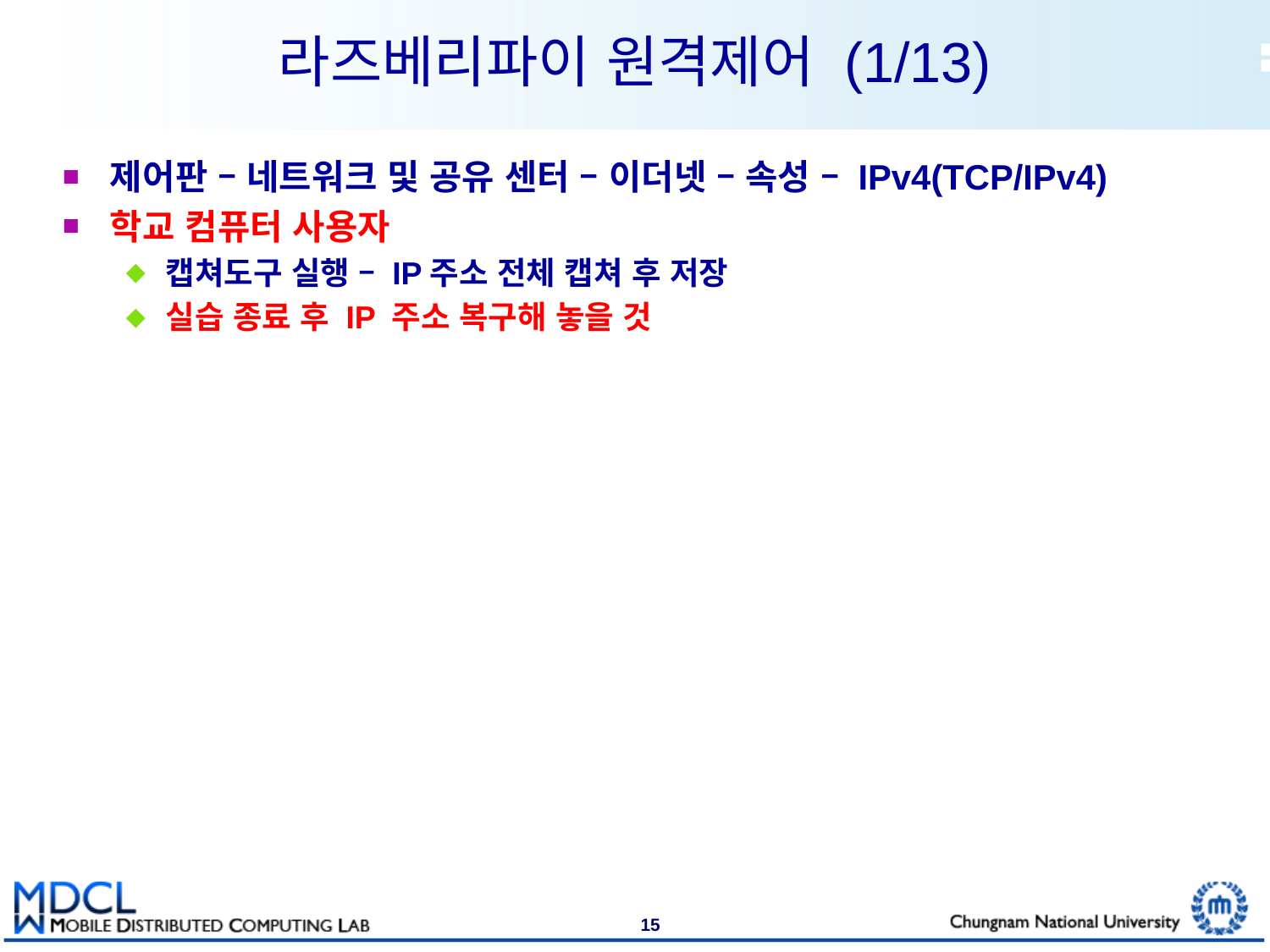

# 라즈베리파이 원격제어 (1/13)
제어판 – 네트워크 및 공유 센터 – 이더넷 – 속성 – IPv4(TCP/IPv4)
학교 컴퓨터 사용자
캡쳐도구 실행 – IP주소 전체 캡쳐 후 저장
실습 종료 후 IP 주소 복구해 놓을 것